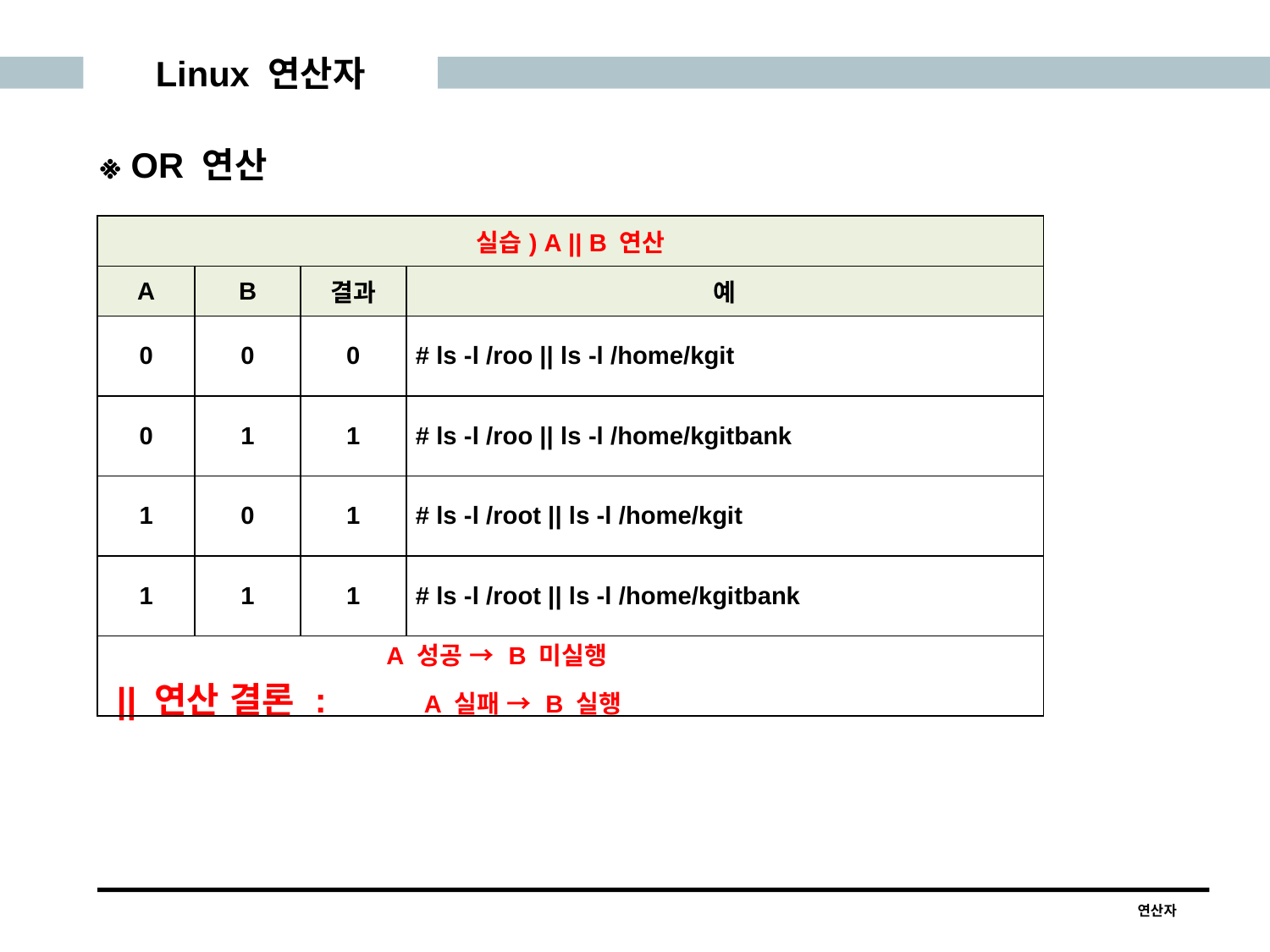

Linux 연산자

※ OR 연산
| 실습) A || B 연산 |  |  |  |
| --- | --- | --- | --- |
| A | B | 결과 | 예 |
| 0 | 0 | 0 | # ls -l /roo || ls -l /home/kgit |
| 0 | 1 | 1 | # ls -l /roo || ls -l /home/kgitbank |
| 1 | 0 | 1 | # ls -l /root || ls -l /home/kgit |
| 1 | 1 | 1 | # ls -l /root || ls -l /home/kgitbank |
| A 성공 → B 미실행 || 연산 결론 : A 실패 → B 실행 |  |  |  |

연산자